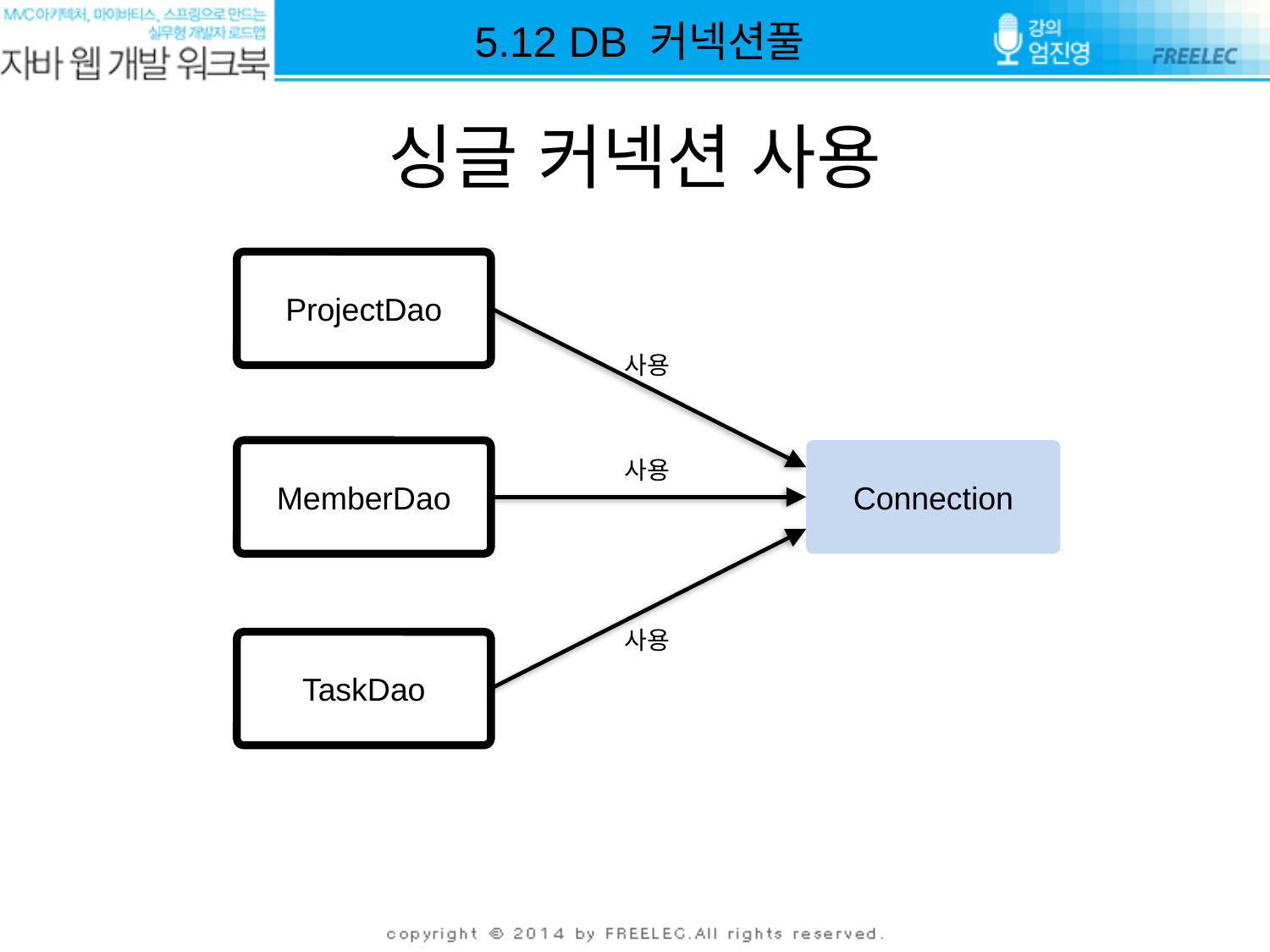

5.12 DB 커넥션풀
싱글 커넥션 사용
ProjectDao

사용
MemberDao

Connection
사용
사용
TaskDao